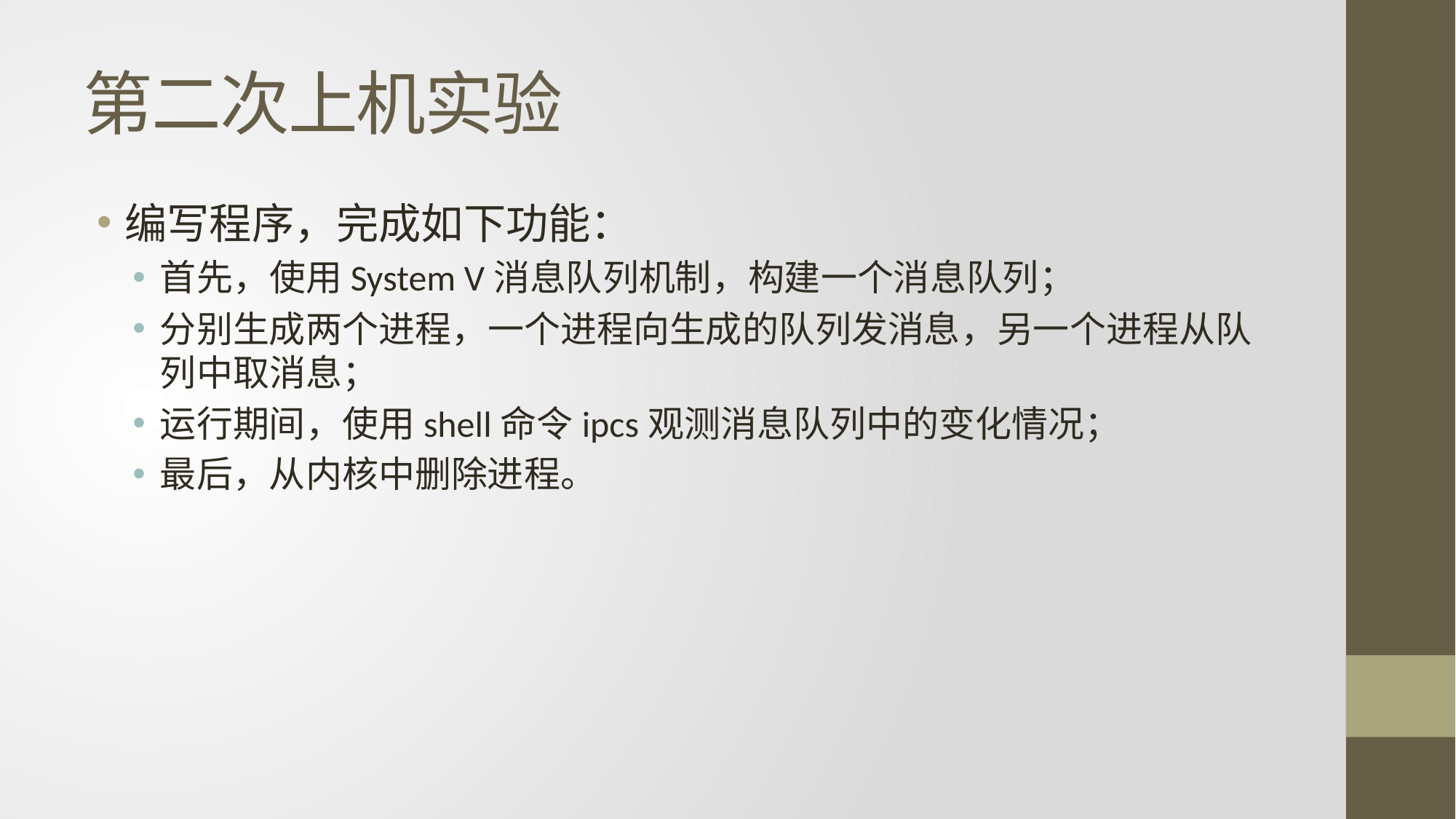

# 第二次上机实验
编写程序，完成如下功能：
首先，使用System V消息队列机制，构建一个消息队列；
分别生成两个进程，一个进程向生成的队列发消息，另一个进程从队列中取消息；
运行期间，使用shell命令ipcs观测消息队列中的变化情况；
最后，从内核中删除进程。